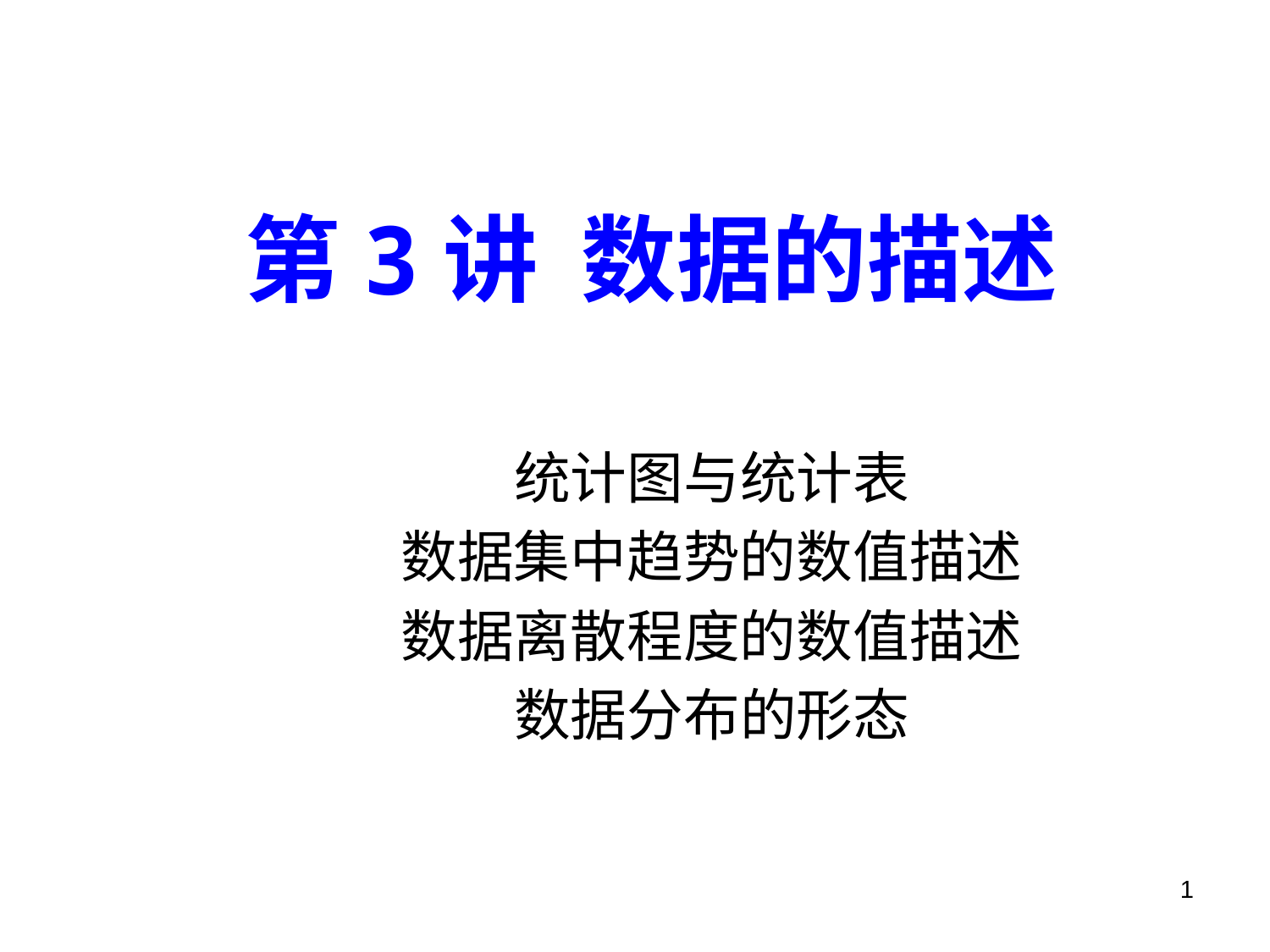

# 第3讲  数据的描述
统计图与统计表
数据集中趋势的数值描述
数据离散程度的数值描述
数据分布的形态
1